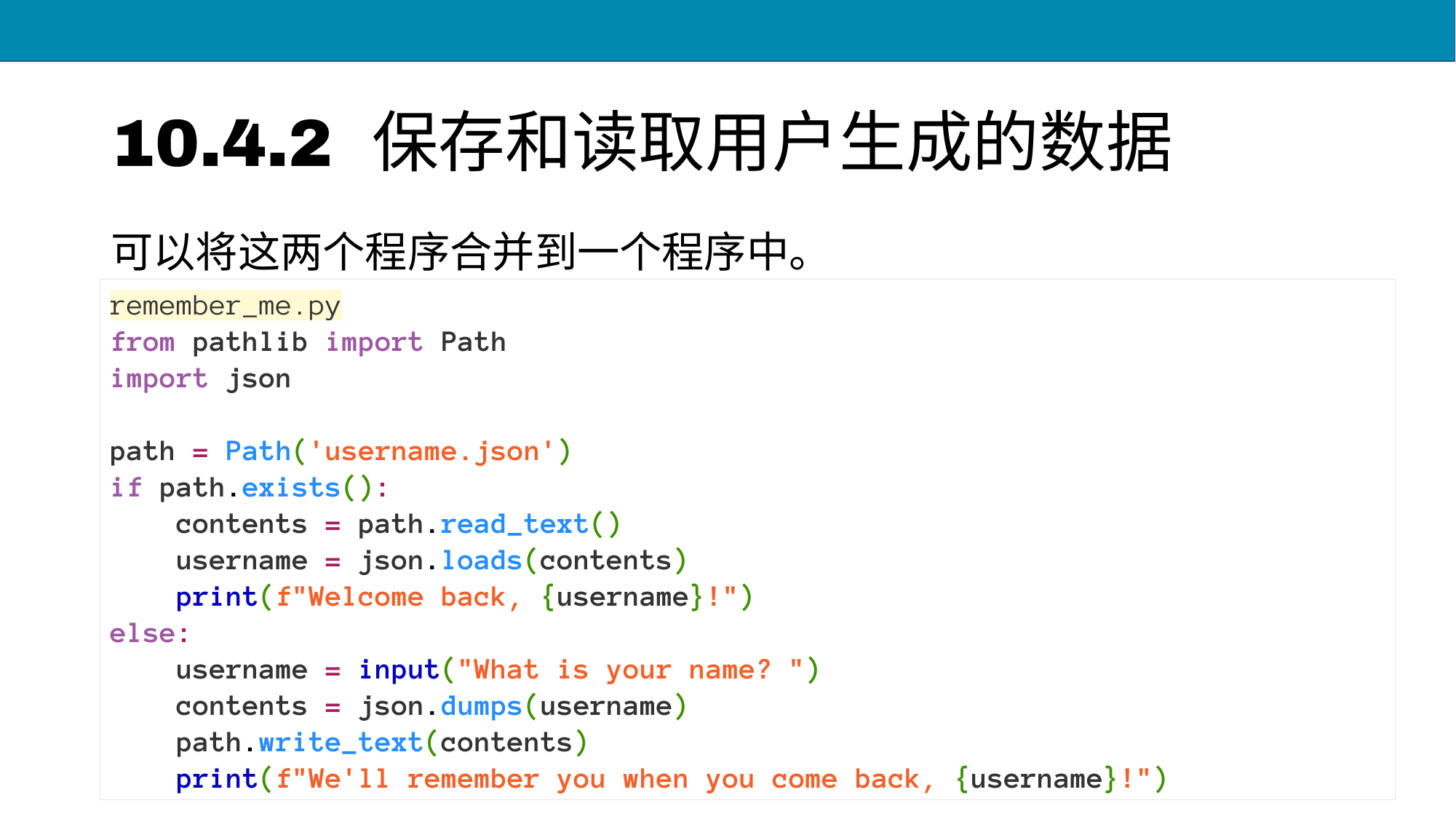

# 10.4.2 保存和读取用户生成的数据
可以将这两个程序合并到一个程序中。
remember_me.py
from pathlib import Path
import json
path = Path('username.json')
if path.exists():
    contents = path.read_text()
    username = json.loads(contents)
    print(f"Welcome back, {username}!")
else:
    username = input("What is your name? ")
    contents = json.dumps(username)
    path.write_text(contents)
    print(f"We'll remember you when you come back, {username}!")